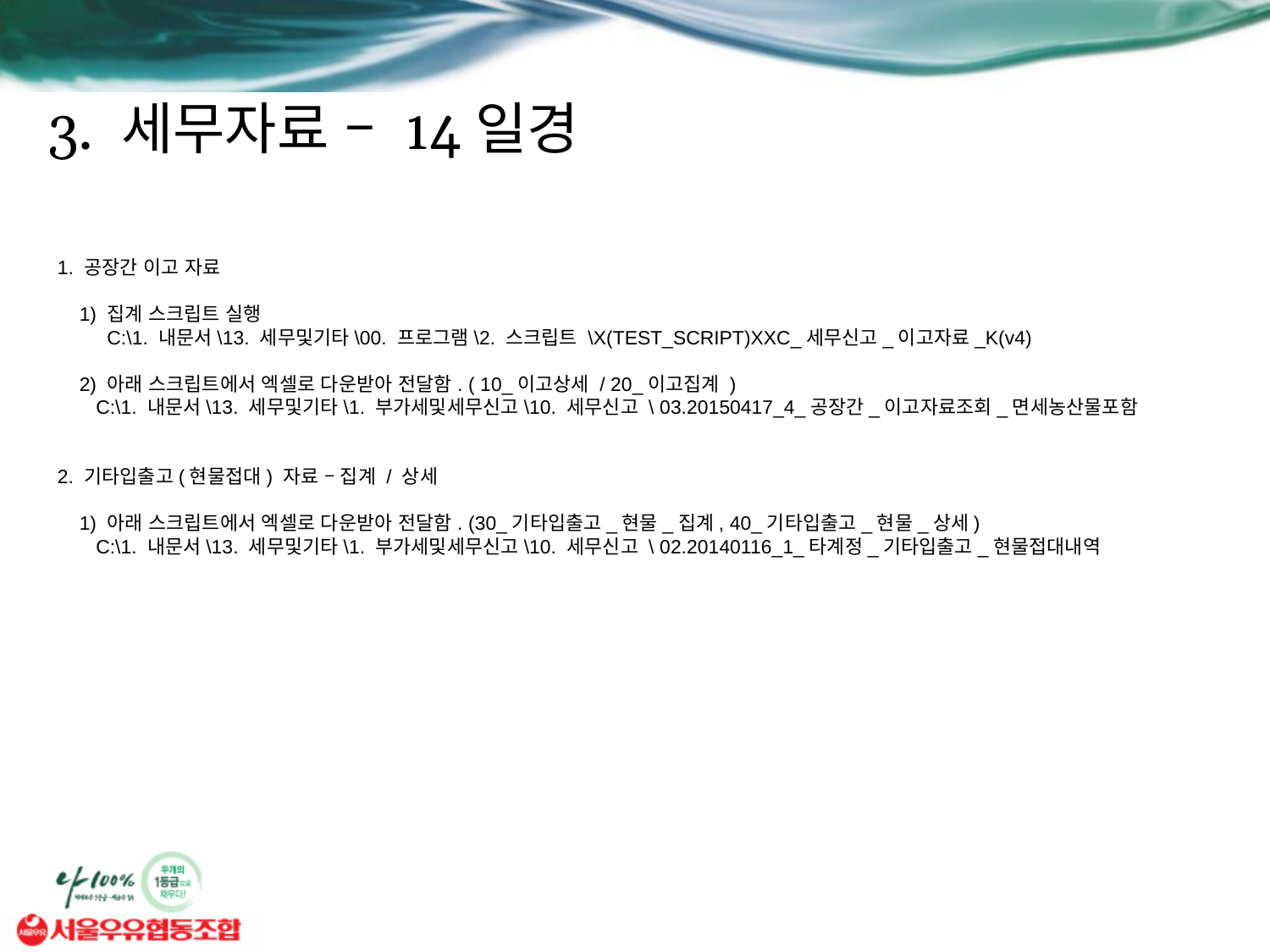

# 3. 세무자료 – 14일경

1. 공장간 이고 자료

    1) 집계 스크립트 실행
         C:\1. 내문서\13. 세무및기타\00. 프로그램\2. 스크립트 \X(TEST_SCRIPT)XXC_세무신고_이고자료_K(v4)

    2) 아래 스크립트에서 엑셀로 다운받아 전달함. ( 10_이고상세 / 20_이고집계 )
       C:\1. 내문서\13. 세무및기타\1. 부가세및세무신고\10. 세무신고 \ 03.20150417_4_공장간_이고자료조회_면세농산물포함

2. 기타입출고(현물접대) 자료 – 집계 / 상세

    1) 아래 스크립트에서 엑셀로 다운받아 전달함. (30_기타입출고_현물_집계, 40_기타입출고_현물_상세)
       C:\1. 내문서\13. 세무및기타\1. 부가세및세무신고\10. 세무신고 \ 02.20140116_1_타계정_기타입출고_현물접대내역